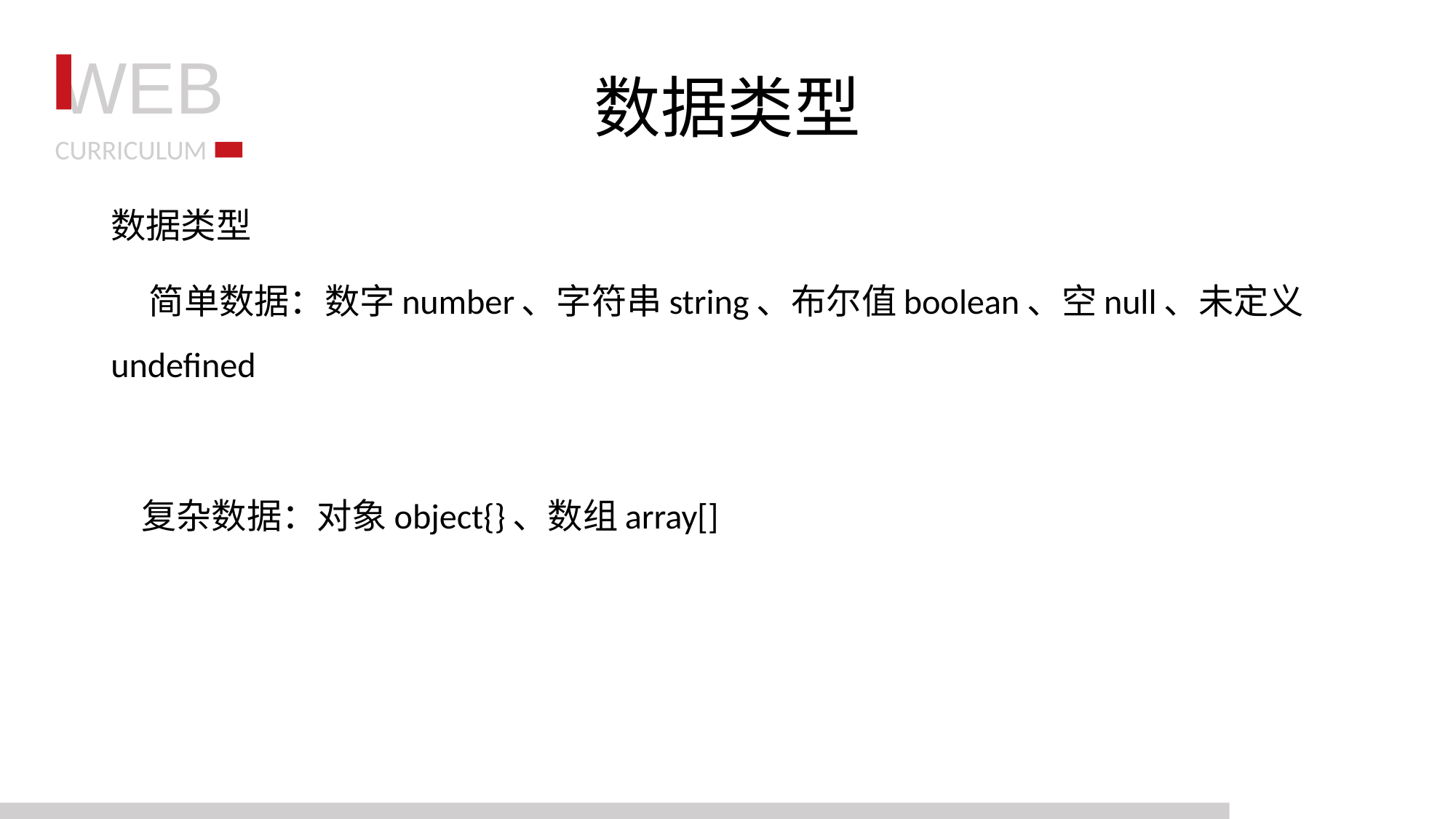

# 数据类型
数据类型
    简单数据：数字number、字符串string、布尔值boolean、空null、未定义undefined

   复杂数据：对象object{}、数组array[]